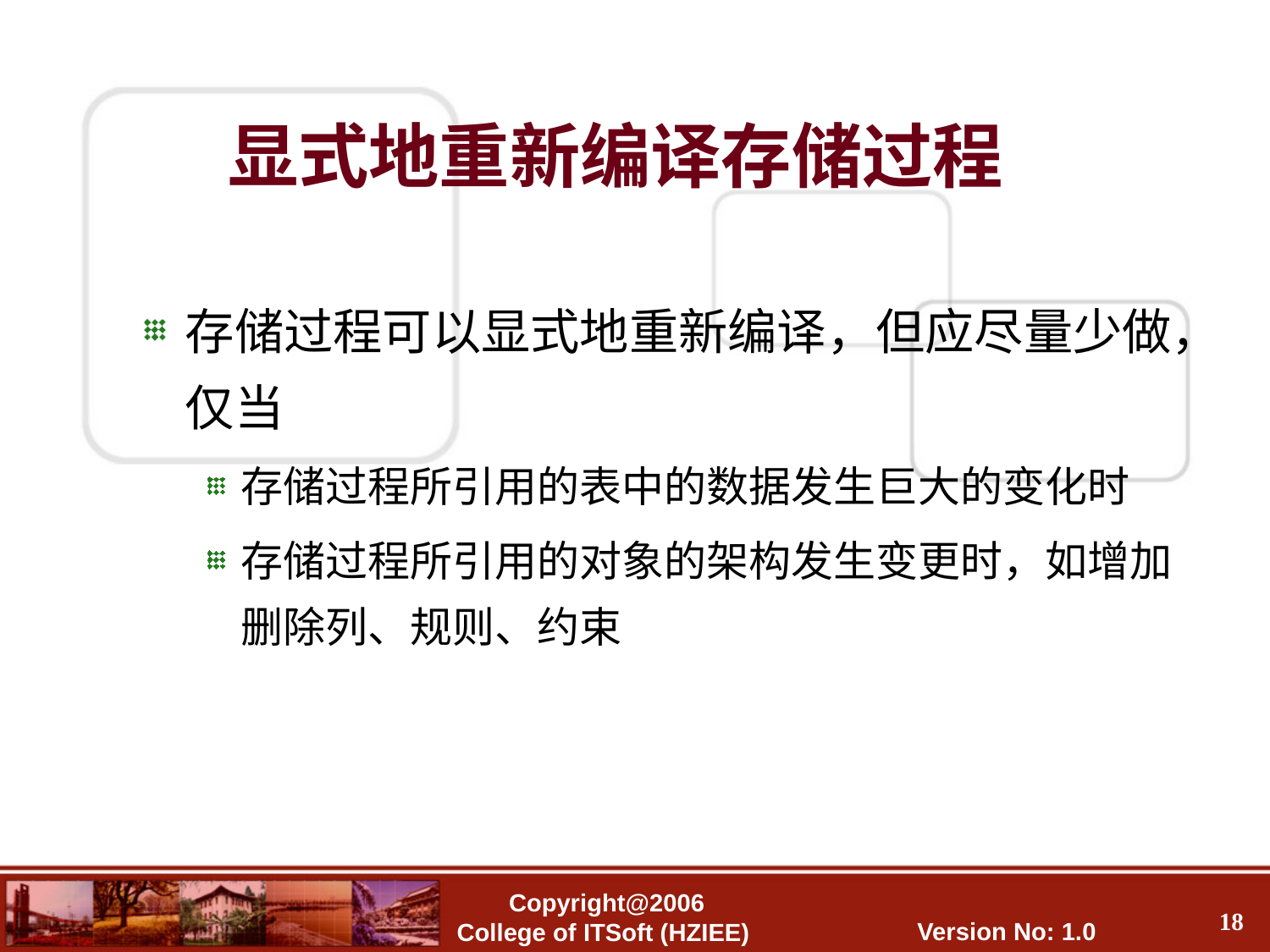

显式地重新编译存储过程
存储过程可以显式地重新编译，但应尽量少做，仅当
存储过程所引用的表中的数据发生巨大的变化时
存储过程所引用的对象的架构发生变更时，如增加删除列、规则、约束